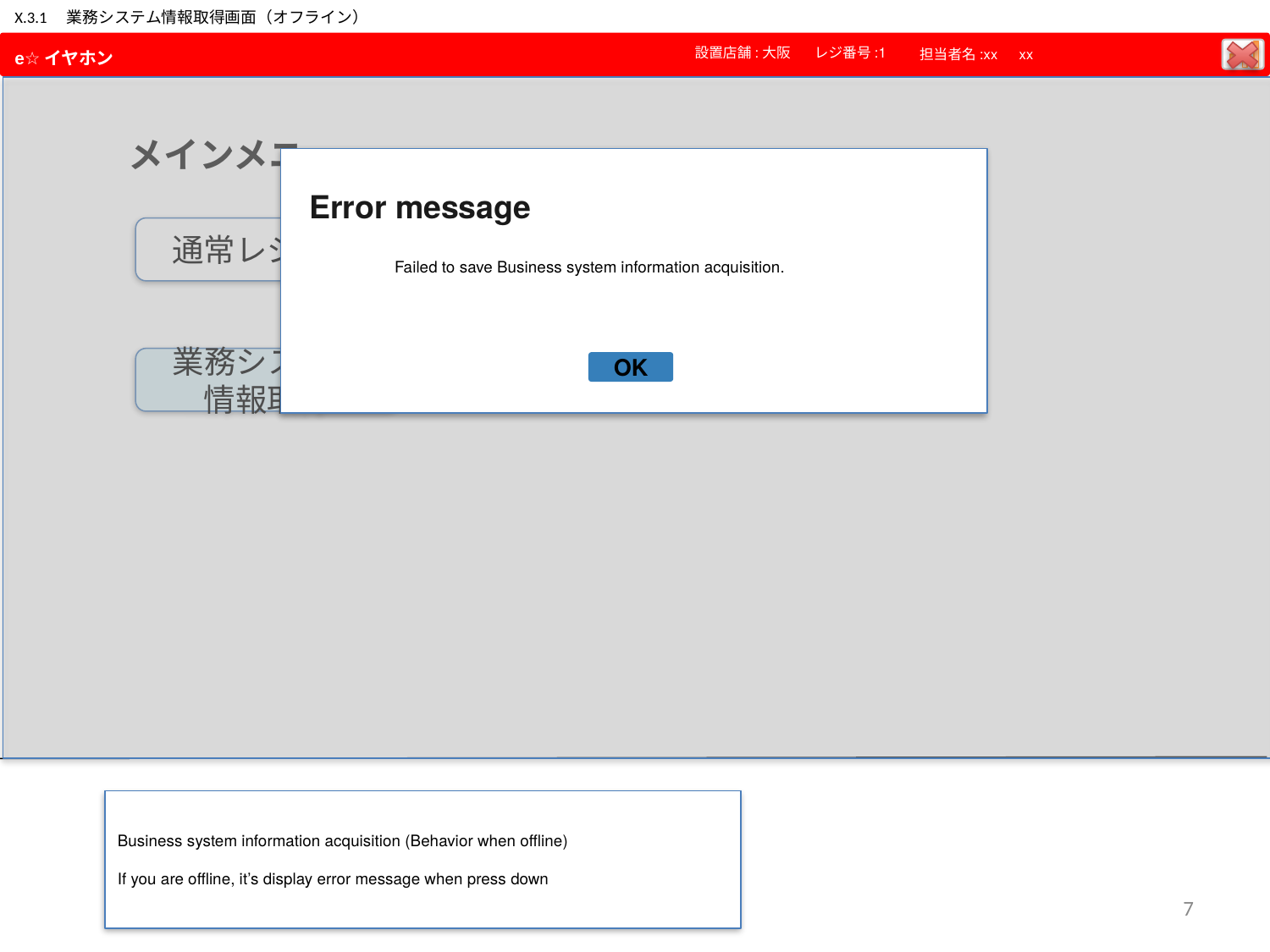

X.3.1　業務システム情報取得画面（オフライン）
  e☆イヤホン

設置店舗:大阪
レジ番号:1

担当者名:xx　xx

メインメニュー

Error message
Failed to save Business system information acquisition.
免税レジ開始
通常レジ開始
業務システム
情報取得
OK
最終取得日時：2016/12/23　10：00：00
Business system information acquisition (Behavior when offline)

If you are offline, it’s display error message when press down
7